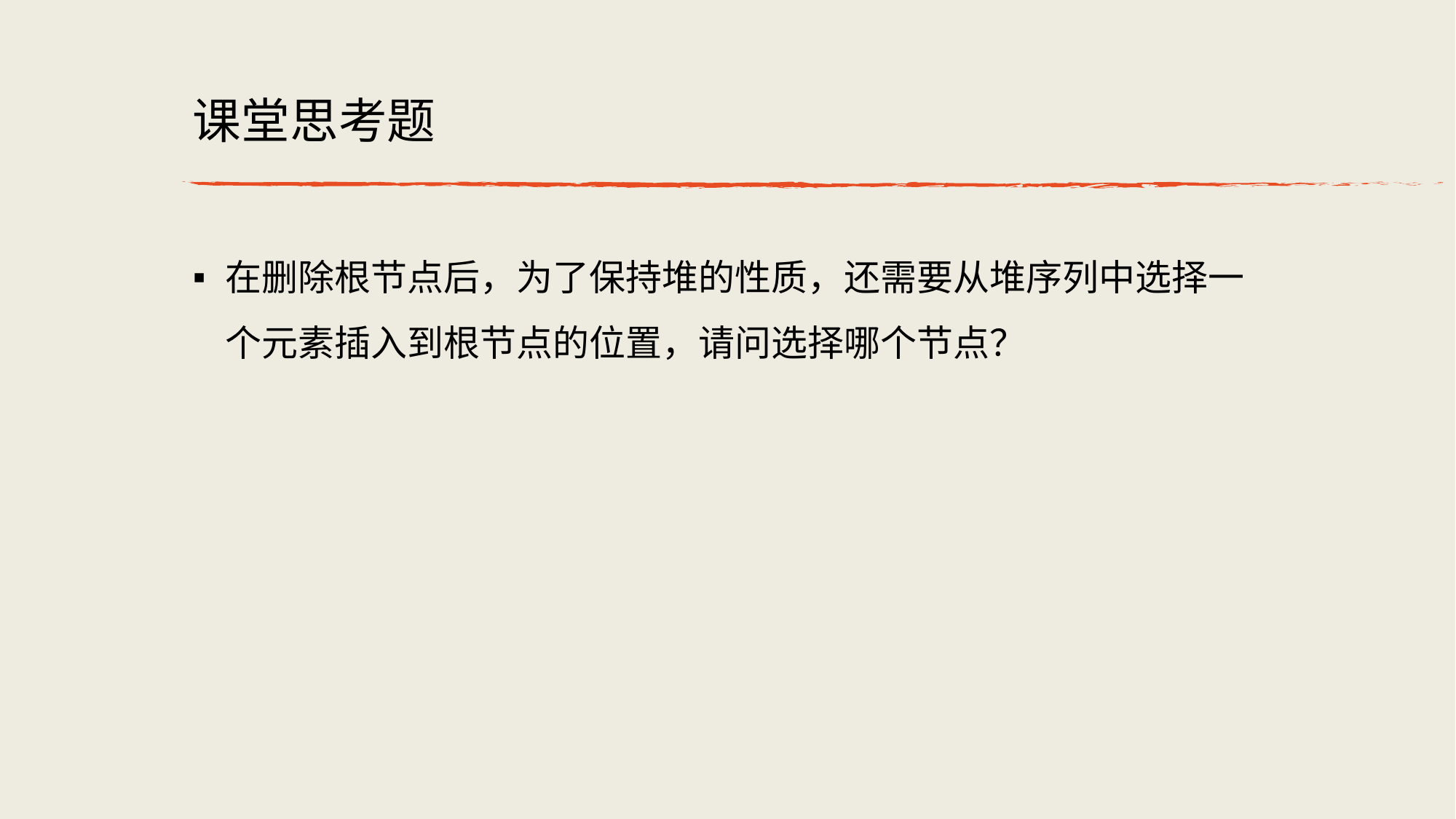

# 课堂思考题
在删除根节点后，为了保持堆的性质，还需要从堆序列中选择⼀个元素插⼊到根节点的位置，请问选择哪个节点？